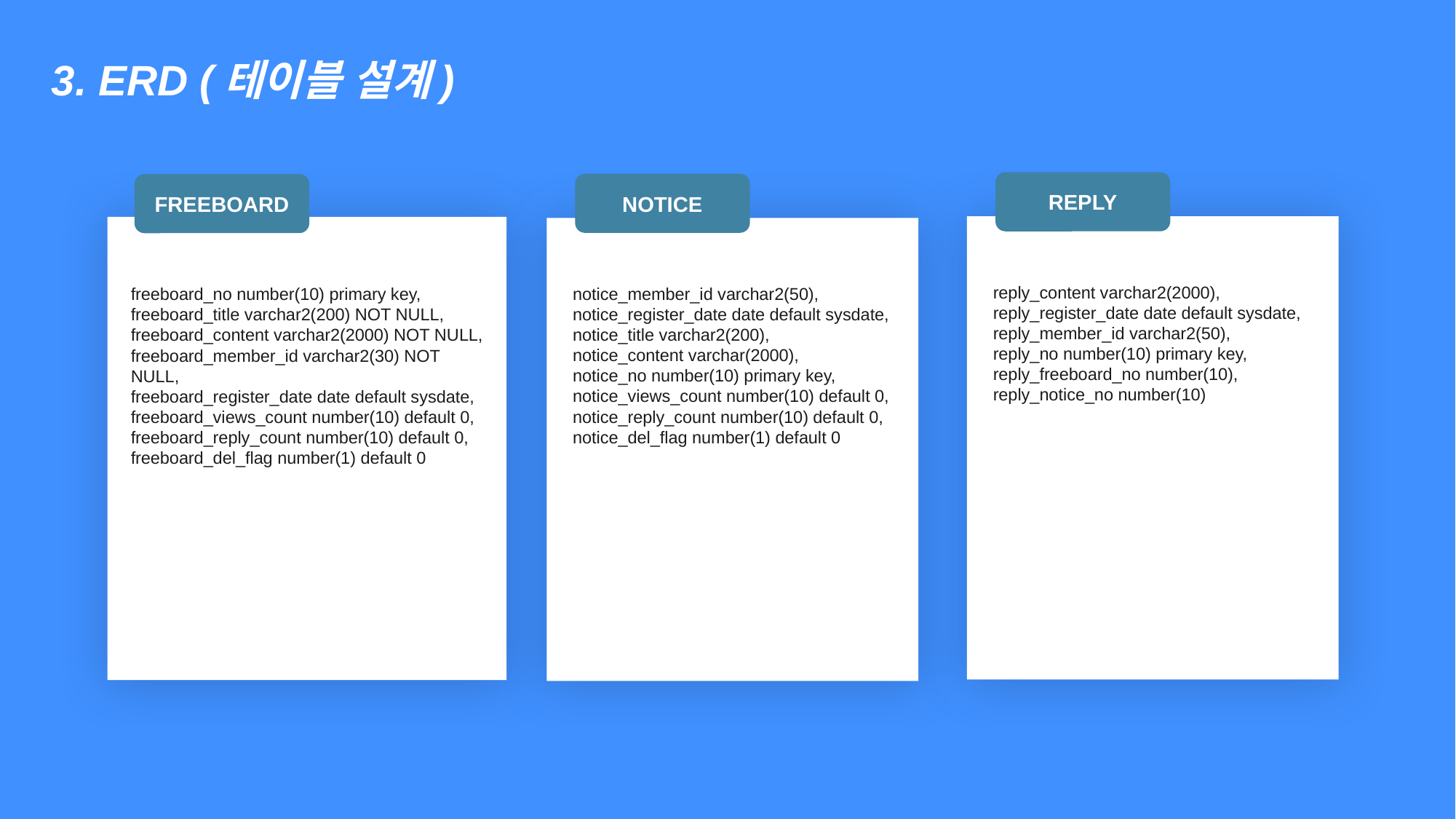

3. ERD (테이블 설계)

REPLY
NOTICE
FREEBOARD

reply_content varchar2(2000),
reply_register_date date default sysdate,
reply_member_id varchar2(50),
reply_no number(10) primary key,
reply_freeboard_no number(10),
reply_notice_no number(10)
notice_member_id varchar2(50),
notice_register_date date default sysdate,
notice_title varchar2(200),
notice_content varchar(2000),
notice_no number(10) primary key,
notice_views_count number(10) default 0,
notice_reply_count number(10) default 0,
notice_del_flag number(1) default 0
freeboard_no number(10) primary key,
freeboard_title varchar2(200) NOT NULL,
freeboard_content varchar2(2000) NOT NULL,
freeboard_member_id varchar2(30) NOT NULL,
freeboard_register_date date default sysdate,
freeboard_views_count number(10) default 0,
freeboard_reply_count number(10) default 0,
freeboard_del_flag number(1) default 0